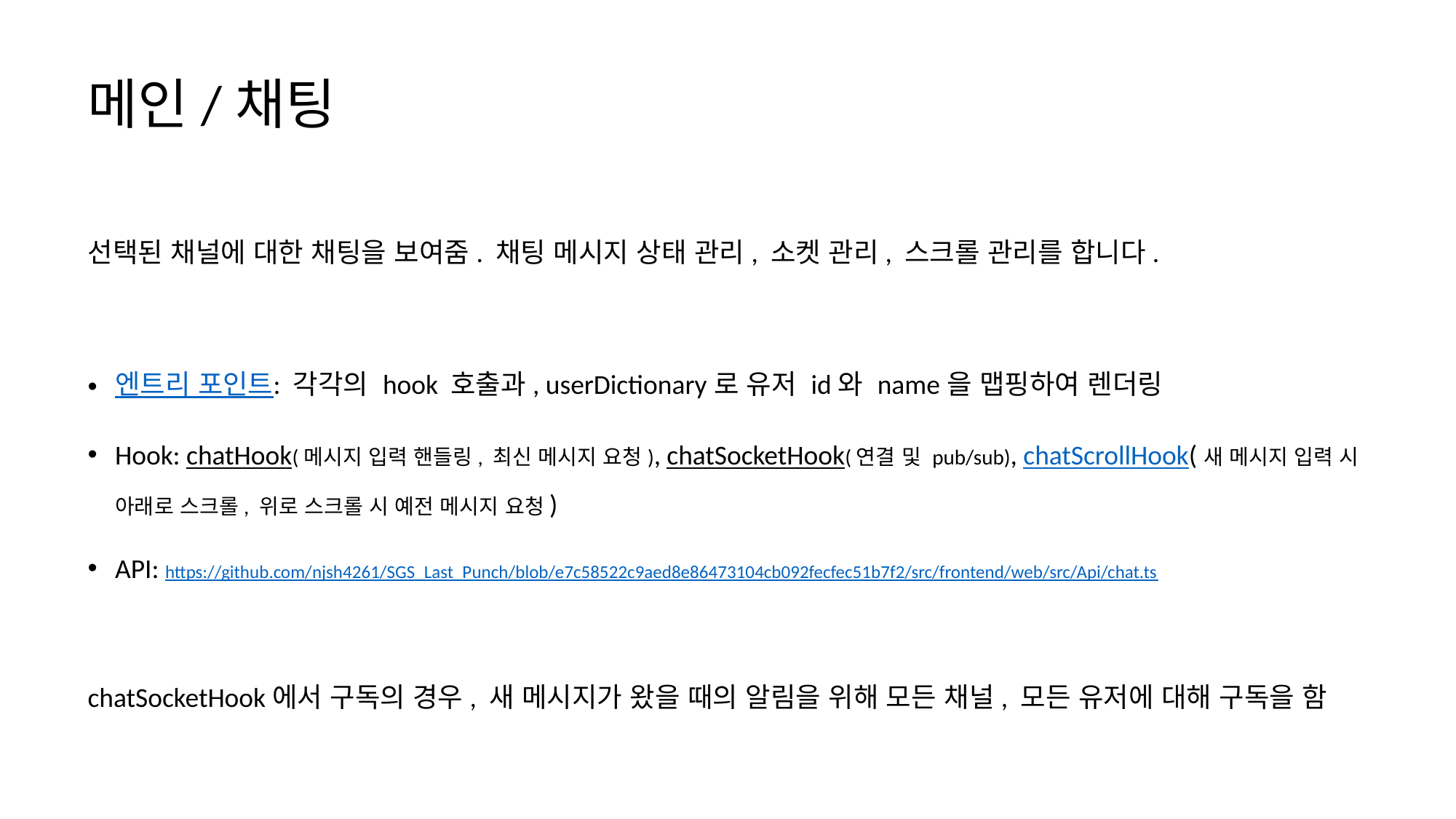

# 메인/채팅
선택된 채널에 대한 채팅을 보여줌. 채팅 메시지 상태 관리, 소켓 관리, 스크롤 관리를 합니다.

엔트리 포인트: 각각의 hook 호출과, userDictionary로 유저 id와 name을 맵핑하여 렌더링
Hook: chatHook(메시지 입력 핸들링, 최신 메시지 요청), chatSocketHook(연결 및 pub/sub), chatScrollHook(새 메시지 입력 시 아래로 스크롤, 위로 스크롤 시 예전 메시지 요청)
API: https://github.com/njsh4261/SGS_Last_Punch/blob/e7c58522c9aed8e86473104cb092fecfec51b7f2/src/frontend/web/src/Api/chat.ts

chatSocketHook에서 구독의 경우, 새 메시지가 왔을 때의 알림을 위해 모든 채널, 모든 유저에 대해 구독을 함